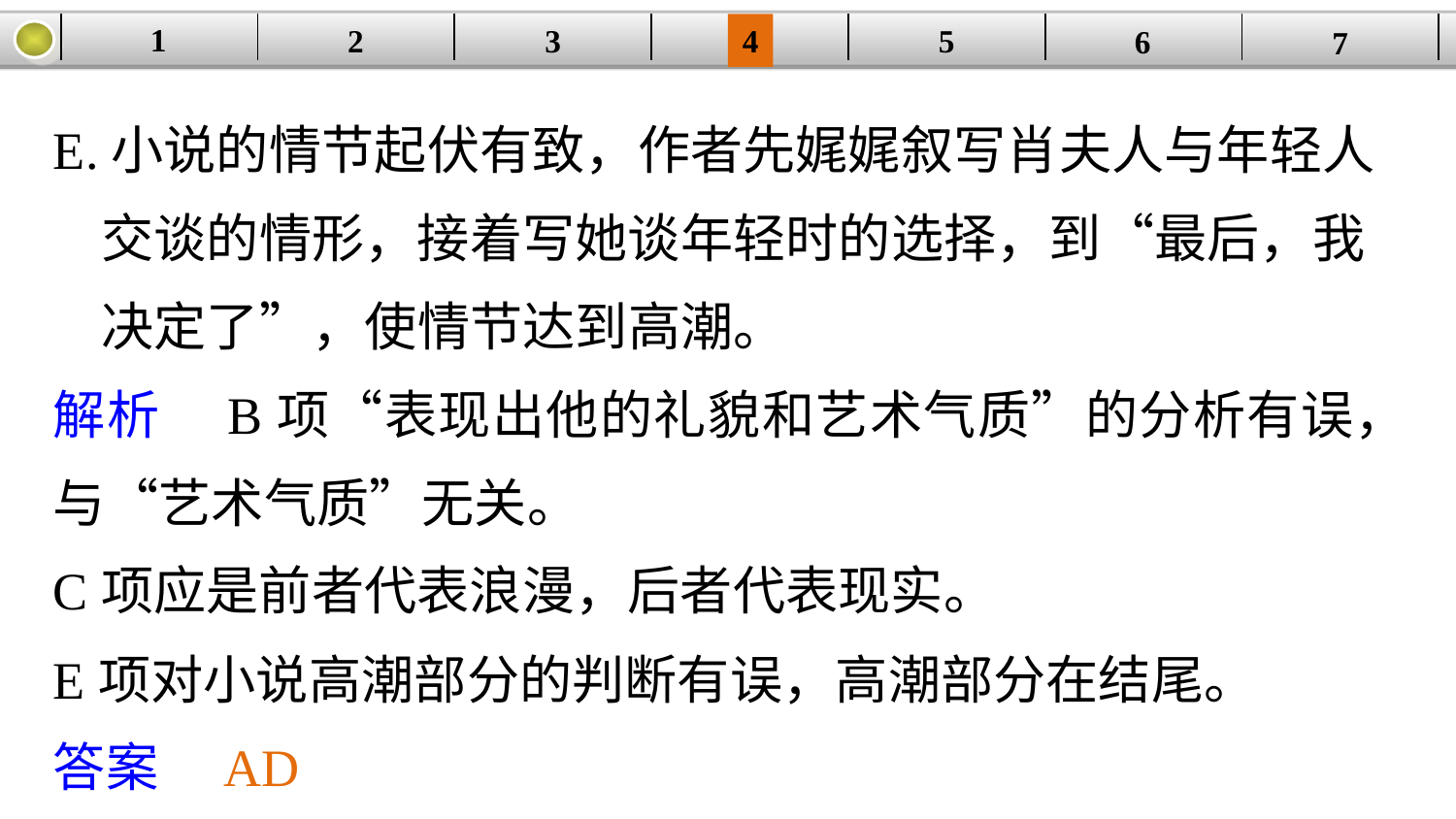

1
5
3
2
|  |  |  |  |  |  |  |
| --- | --- | --- | --- | --- | --- | --- |
4
6
7

E.小说的情节起伏有致，作者先娓娓叙写肖夫人与年轻人
   交谈的情形，接着写她谈年轻时的选择，到“最后，我
   决定了”，使情节达到高潮。
解析　B项“表现出他的礼貌和艺术气质”的分析有误，与“艺术气质”无关。
C项应是前者代表浪漫，后者代表现实。
E项对小说高潮部分的判断有误，高潮部分在结尾。
答案　AD